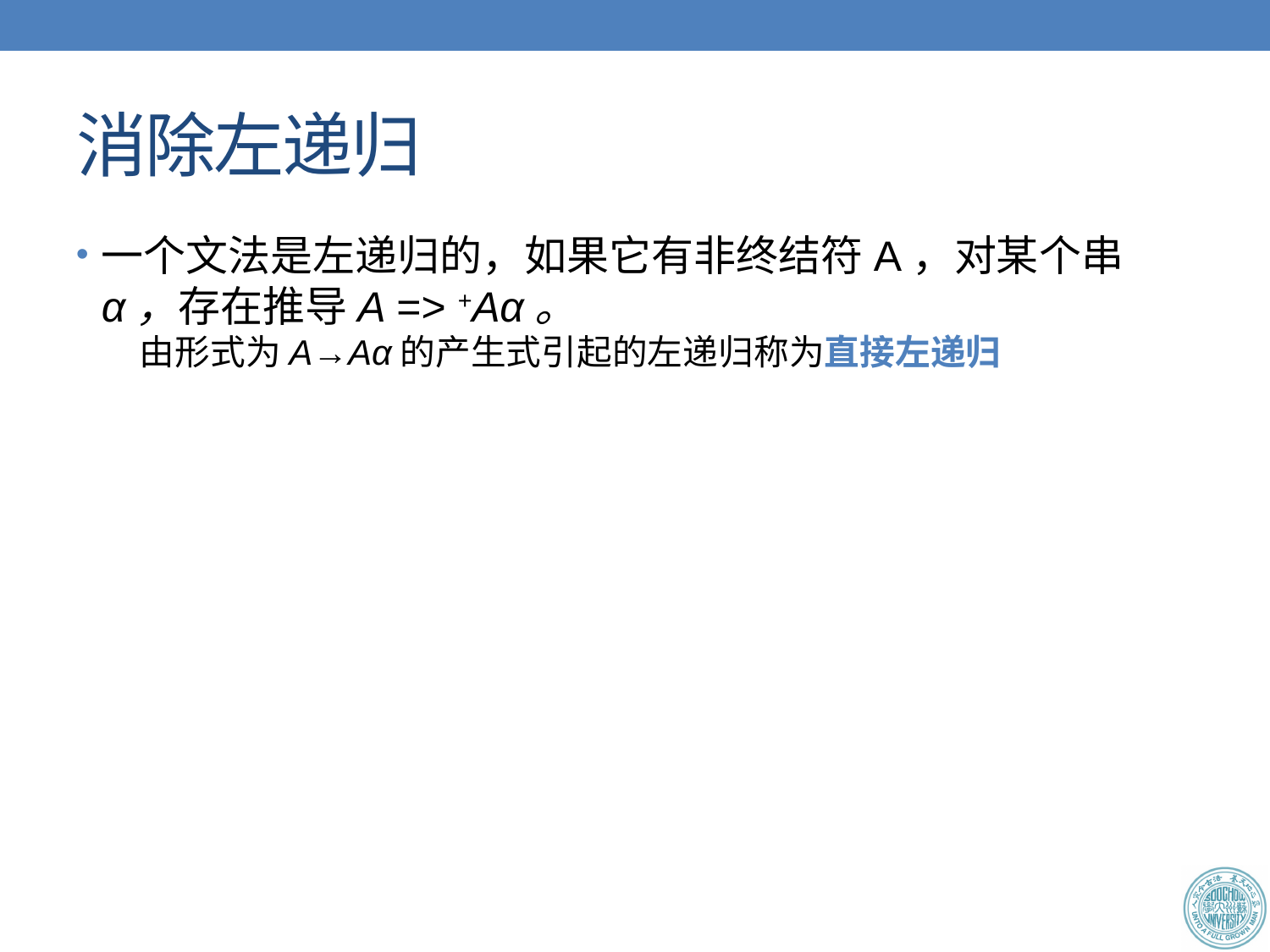

# 消除左递归
一个文法是左递归的，如果它有非终结符A，对某个串α，存在推导A => +Aα。
由形式为A→Aα的产生式引起的左递归称为直接左递归